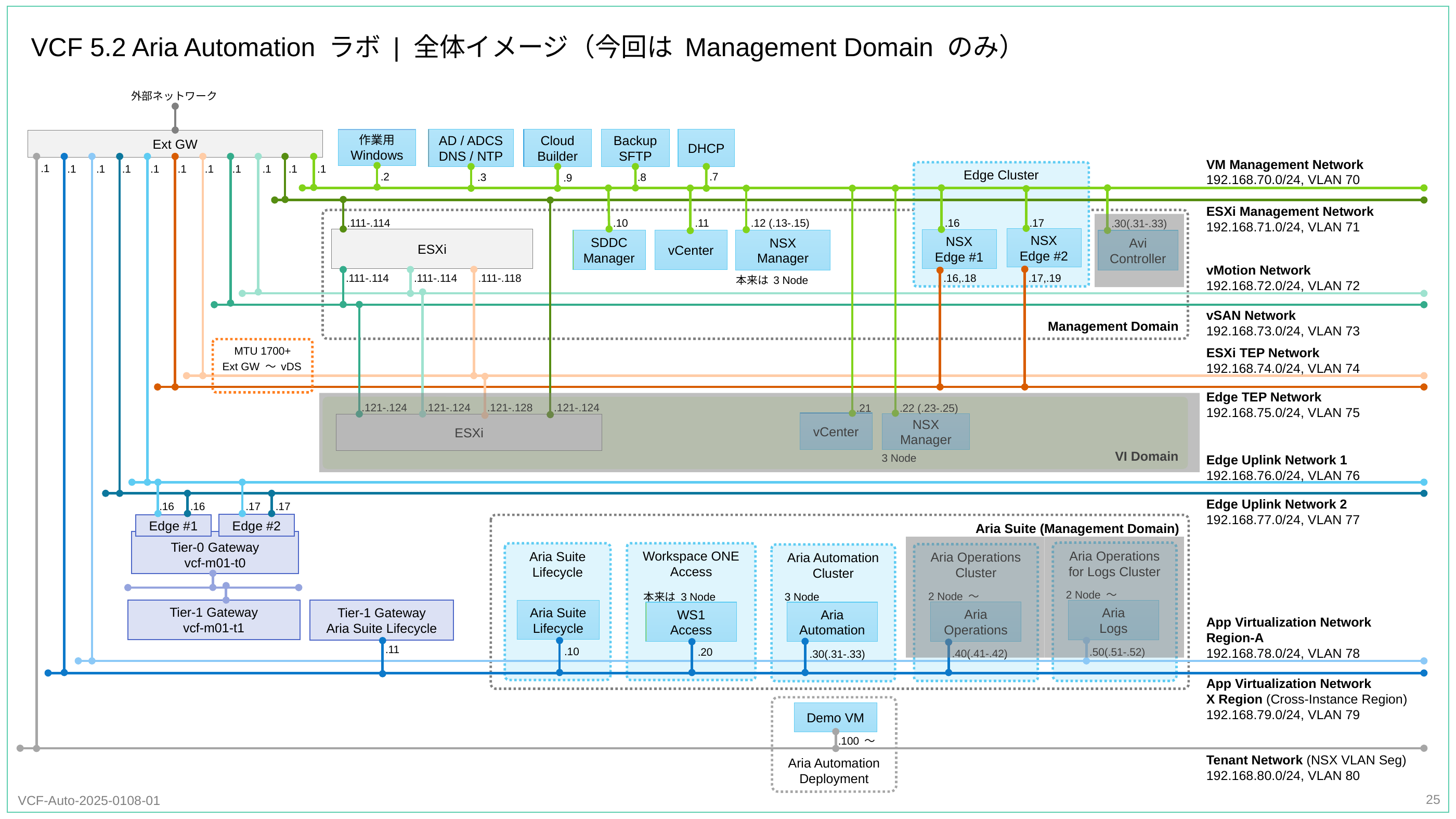

# VCF 5.2 Aria Automation ラボ | 全体イメージ（今回は Management Domain のみ）

25